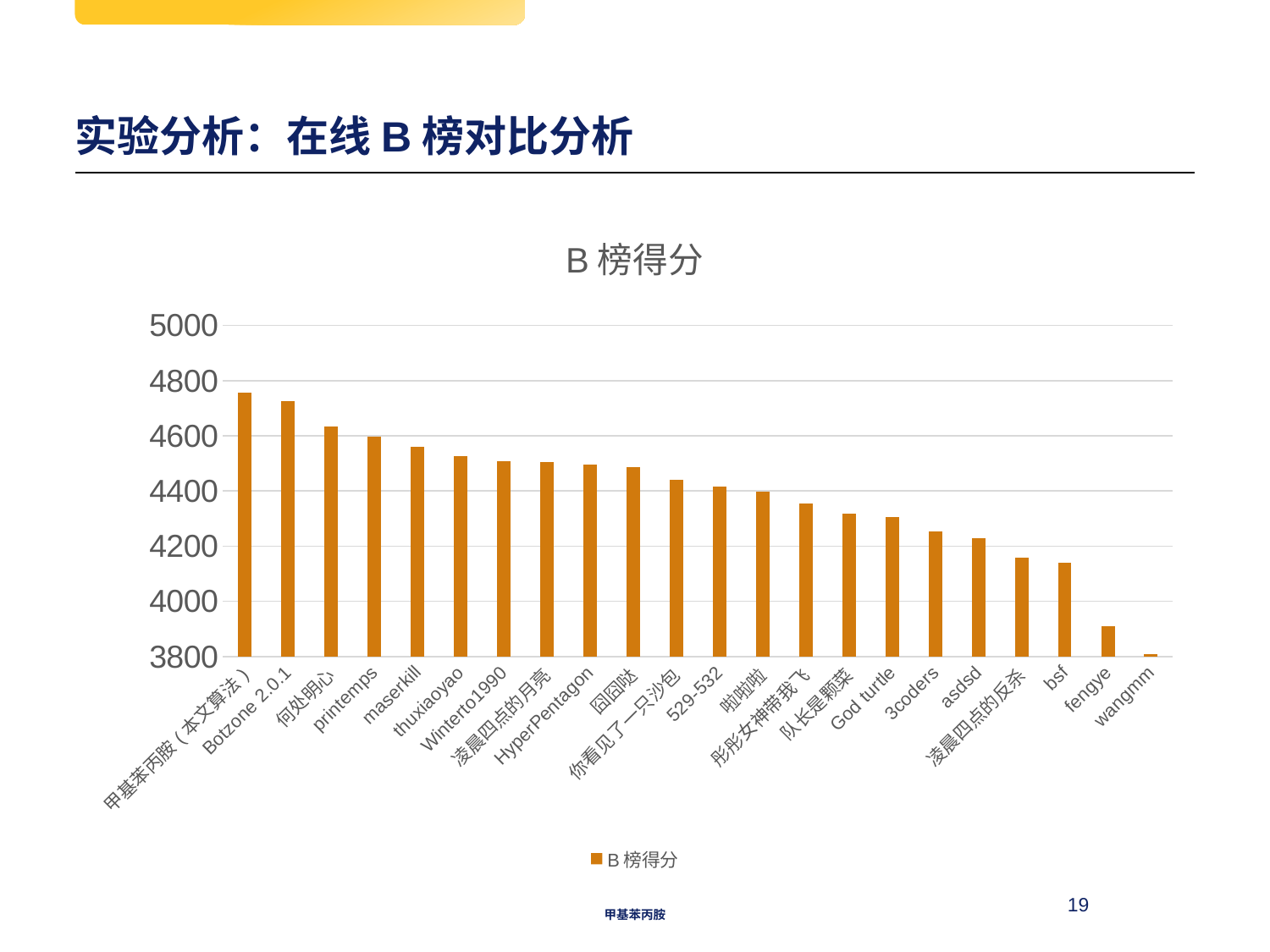

# 实验分析：在线B榜对比分析

### Chart:

| Category | B榜得分 |
|---|---|
| 甲基苯丙胺(本文算法) | 4755.604 |
| Botzone 2.0.1 | 4727.204 |
| 何处明心 | 4633.208 |
| printemps | 4598.4066 |
| maserkill | 4559.407 |
| thuxiaoyao | 4527.806 |
| Winterto1990 | 4507.8105 |
| 凌晨四点的月亮 | 4503.6035 |
| HyperPentagon | 4495.409 |
| 囧囧哒 | 4487.606 |
| 你看见了一只沙包 | 4441.208 |
| 529-532 | 4417.4106 |
| 啦啦啦 | 4398.4106 |
| 彤彤女神带我飞 | 4356.01 |
| 队长是颗菜 | 4317.8086 |
| God turtle | 4305.8086 |
| 3coders | 4254.2056 |
| asdsd | 4230.406 |
| 凌晨四点的反杀 | 4158.2065 |
| bsf | 4141.4033 |
| fengye | 3909.4119 |
| wangmm | 3810.008 |